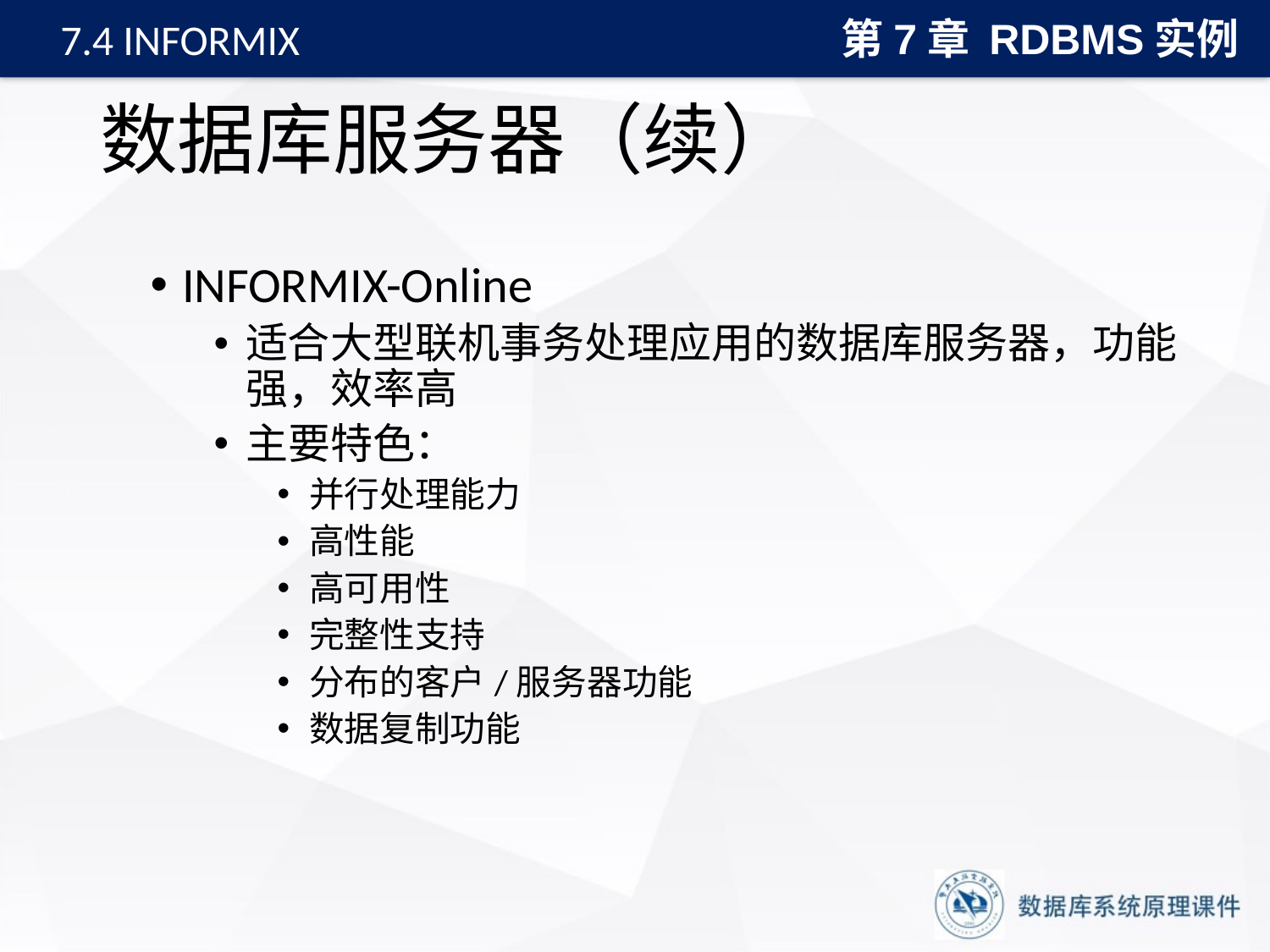

第7章 RDBMS实例
7.4 INFORMIX
# 数据库服务器（续）
INFORMIX-Online
适合大型联机事务处理应用的数据库服务器，功能强，效率高
主要特色：
并行处理能力
高性能
高可用性
完整性支持
分布的客户/服务器功能
数据复制功能